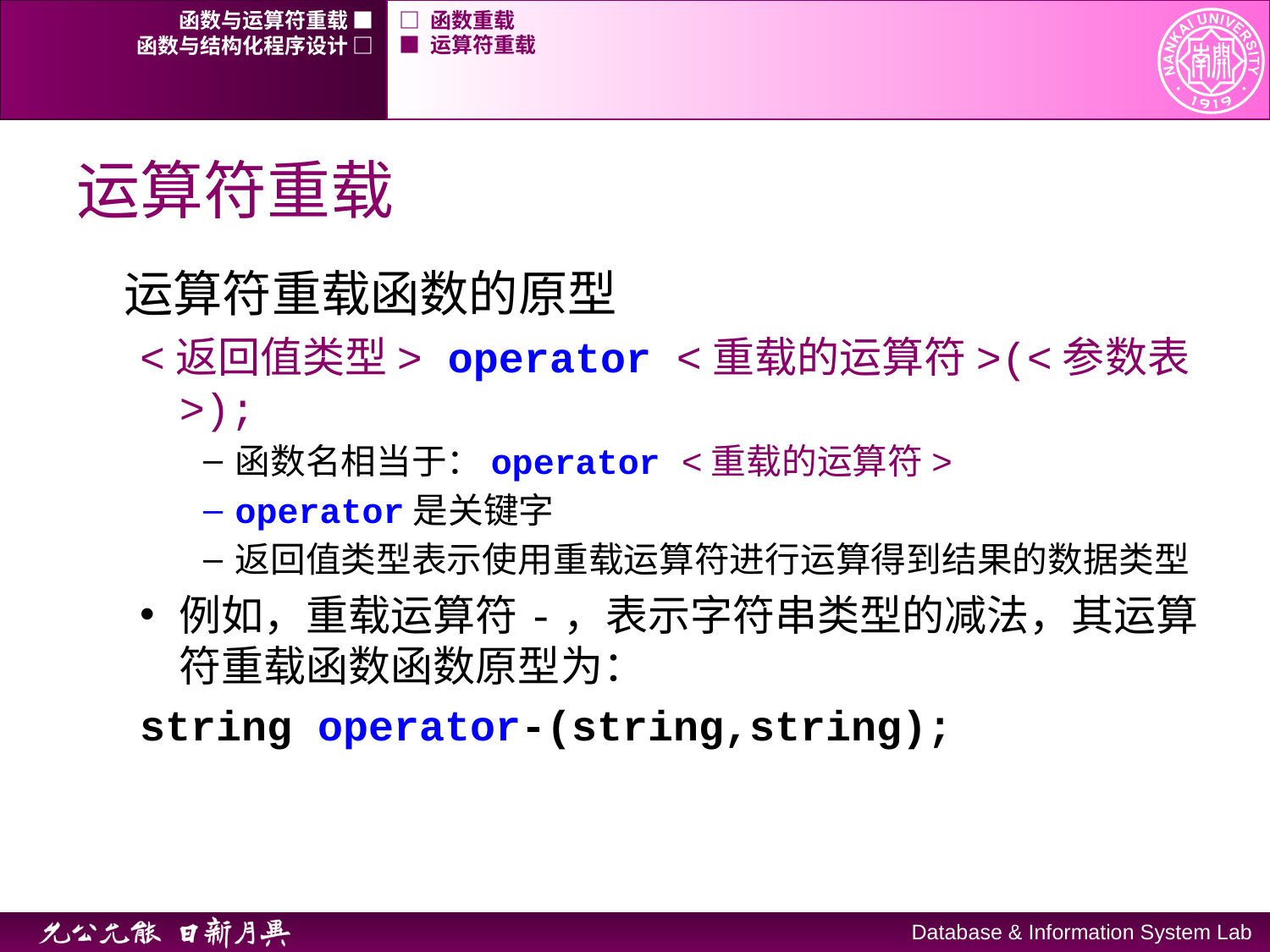

函数与运算符重载 ■
□ 函数重载
函数与结构化程序设计 □
■ 运算符重载

# 运算符重载
运算符重载函数的原型
<返回值类型> operator <重载的运算符>(<参数表>);
函数名相当于：operator <重载的运算符>
operator是关键字
返回值类型表示使用重载运算符进行运算得到结果的数据类型
例如，重载运算符-，表示字符串类型的减法，其运算符重载函数函数原型为：
string operator-(string,string);